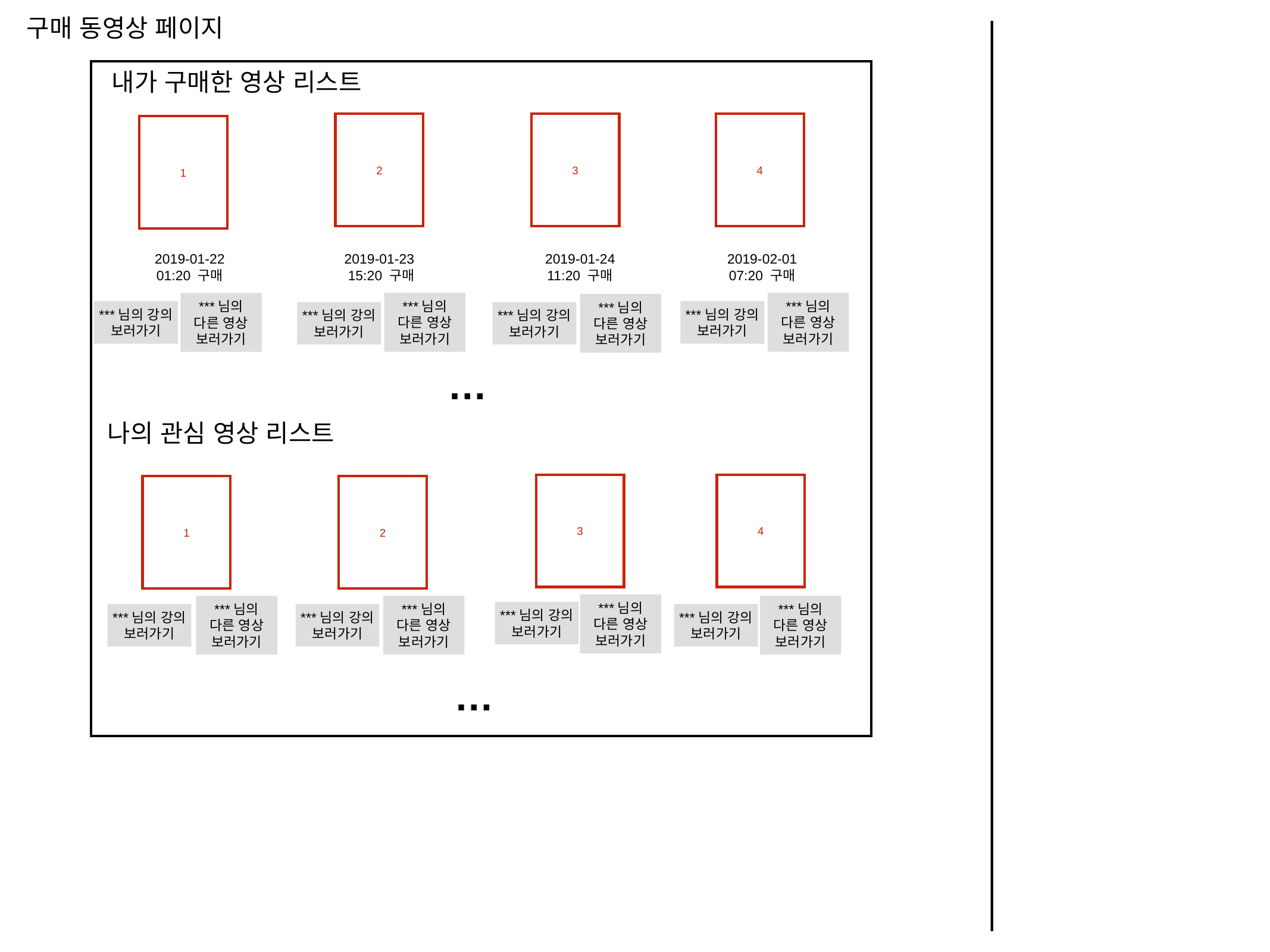

구매 동영상 페이지

내가 구매한 영상 리스트
2
3
4
1
2019-01-22
01:20 구매
2019-01-23
 15:20 구매
2019-01-24
11:20 구매
2019-02-01
07:20 구매
***님의 다른 영상 보러가기
***님의 다른 영상 보러가기
***님의 강의 보러가기
***님의 다른 영상 보러가기
***님의 강의 보러가기
***님의 강의 보러가기
***님의 강의 보러가기
***님의 다른 영상 보러가기
…
나의 관심 영상 리스트
3
4
1
2
***님의 강의 보러가기
***님의 다른 영상 보러가기
***님의 강의 보러가기
***님의 다른 영상 보러가기
***님의 강의 보러가기
***님의 다른 영상 보러가기
***님의 강의 보러가기
***님의 다른 영상 보러가기
…